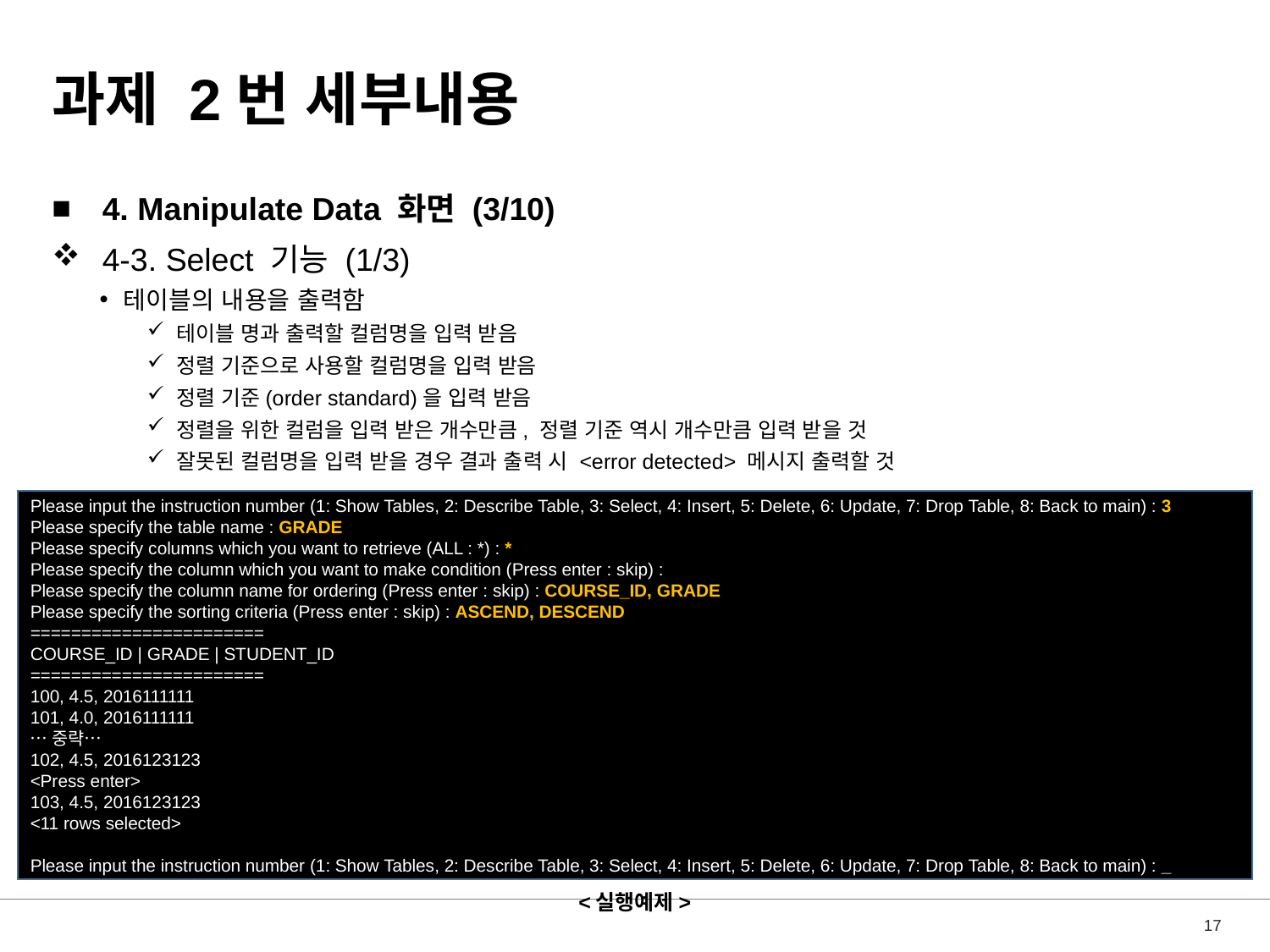

# 과제 2번 세부내용
4. Manipulate Data 화면 (3/10)
4-3. Select 기능 (1/3)
테이블의 내용을 출력함
테이블 명과 출력할 컬럼명을 입력 받음
정렬 기준으로 사용할 컬럼명을 입력 받음
정렬 기준(order standard)을 입력 받음
정렬을 위한 컬럼을 입력 받은 개수만큼, 정렬 기준 역시 개수만큼 입력 받을 것
잘못된 컬럼명을 입력 받을 경우 결과 출력 시 <error detected> 메시지 출력할 것

Please input the instruction number (1: Show Tables, 2: Describe Table, 3: Select, 4: Insert, 5: Delete, 6: Update, 7: Drop Table, 8: Back to main) : 3
Please specify the table name : GRADE
Please specify columns which you want to retrieve (ALL : *) : *
Please specify the column which you want to make condition (Press enter : skip) :
Please specify the column name for ordering (Press enter : skip) : COURSE_ID, GRADE
Please specify the sorting criteria (Press enter : skip) : ASCEND, DESCEND
=======================
COURSE_ID | GRADE | STUDENT_ID
=======================
100, 4.5, 2016111111
101, 4.0, 2016111111
…중략…
102, 4.5, 2016123123
<Press enter>
103, 4.5, 2016123123
<11 rows selected>

Please input the instruction number (1: Show Tables, 2: Describe Table, 3: Select, 4: Insert, 5: Delete, 6: Update, 7: Drop Table, 8: Back to main) : _
<실행예제>
17